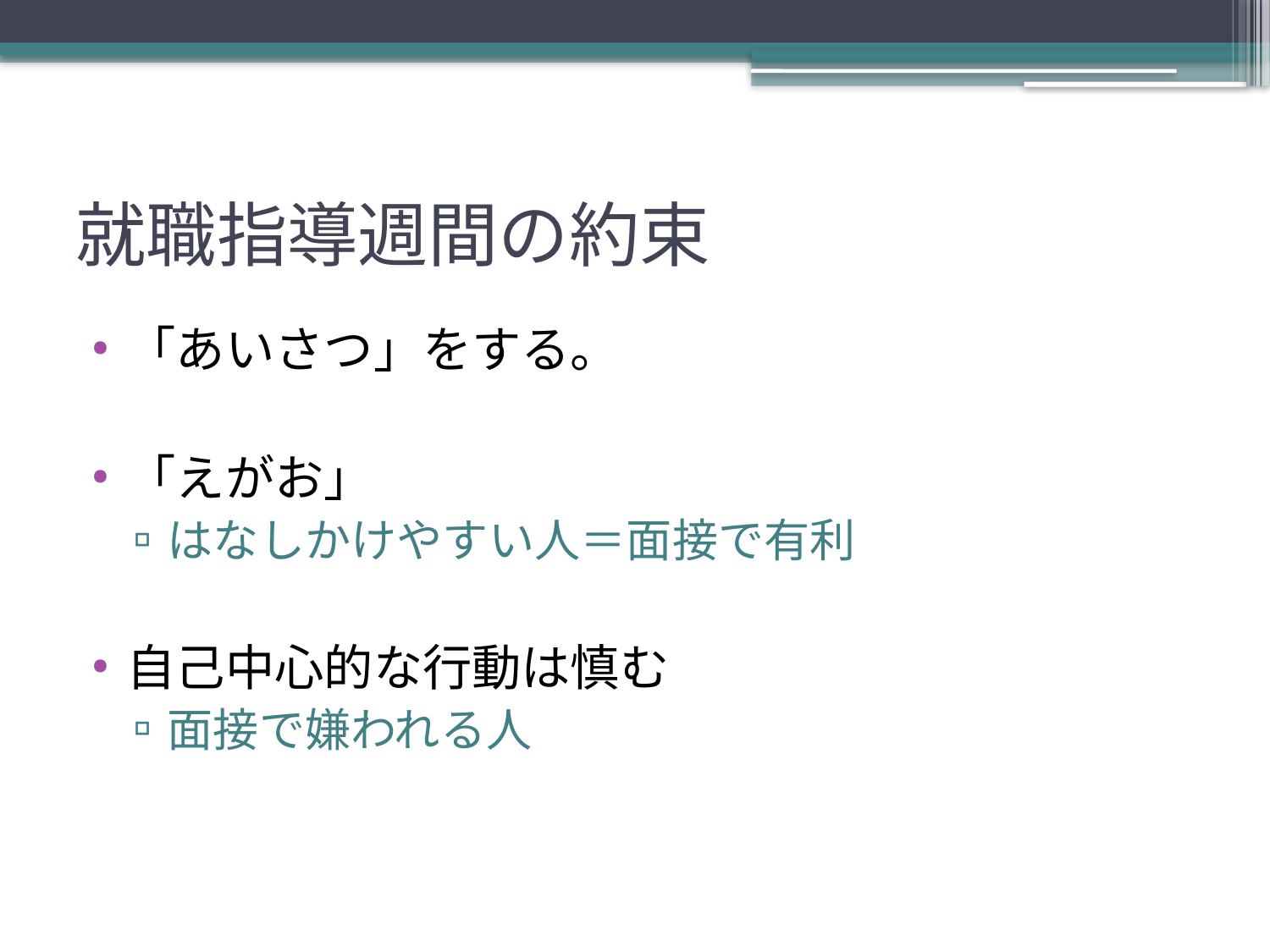

# 就職指導週間の約束
「あいさつ」をする。

「えがお」
はなしかけやすい人＝面接で有利

自己中心的な行動は慎む
面接で嫌われる人